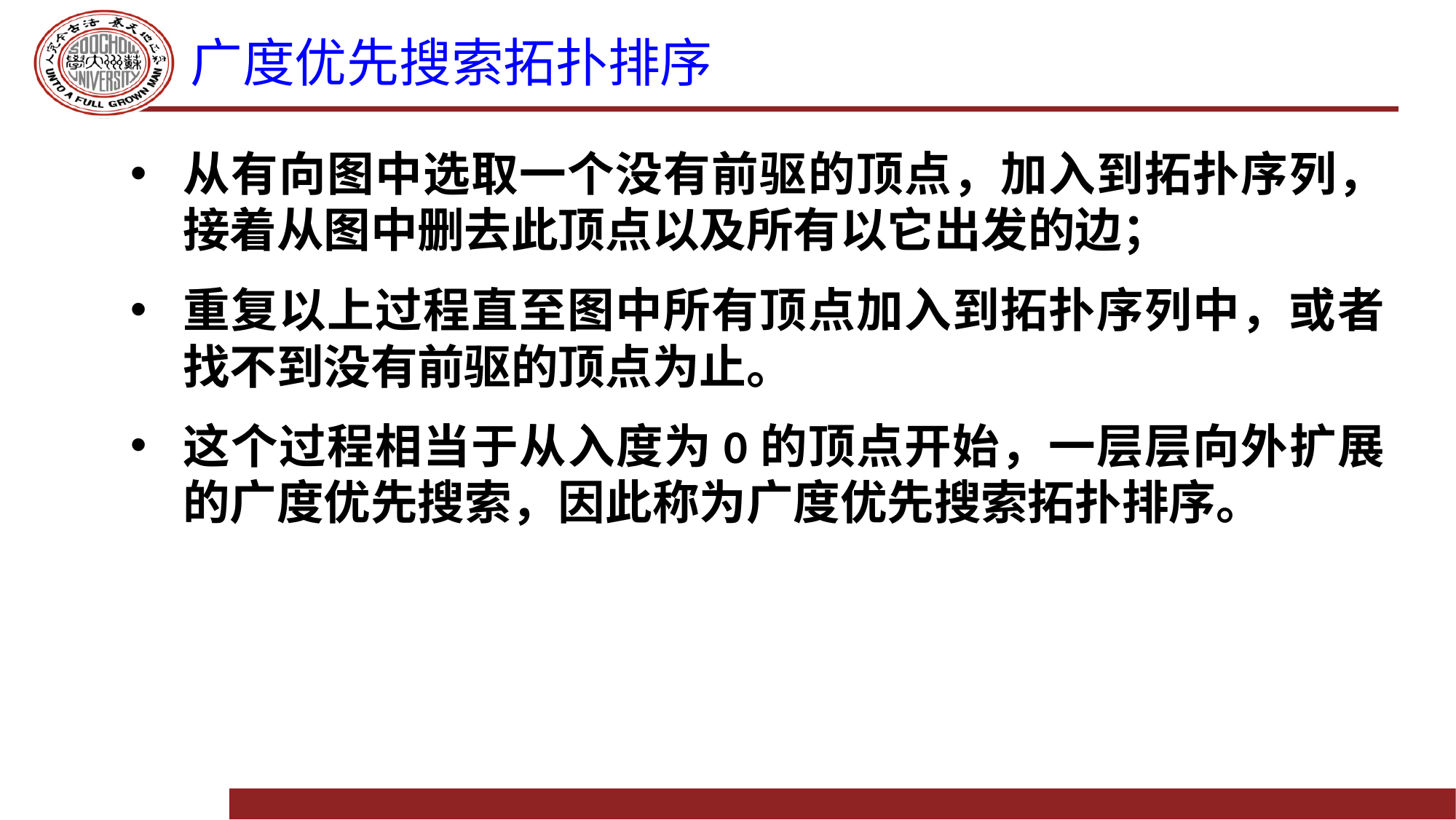

# 广度优先搜索拓扑排序
从有向图中选取一个没有前驱的顶点，加入到拓扑序列，接着从图中删去此顶点以及所有以它出发的边；
重复以上过程直至图中所有顶点加入到拓扑序列中，或者找不到没有前驱的顶点为止。
这个过程相当于从入度为0的顶点开始，一层层向外扩展的广度优先搜索，因此称为广度优先搜索拓扑排序。